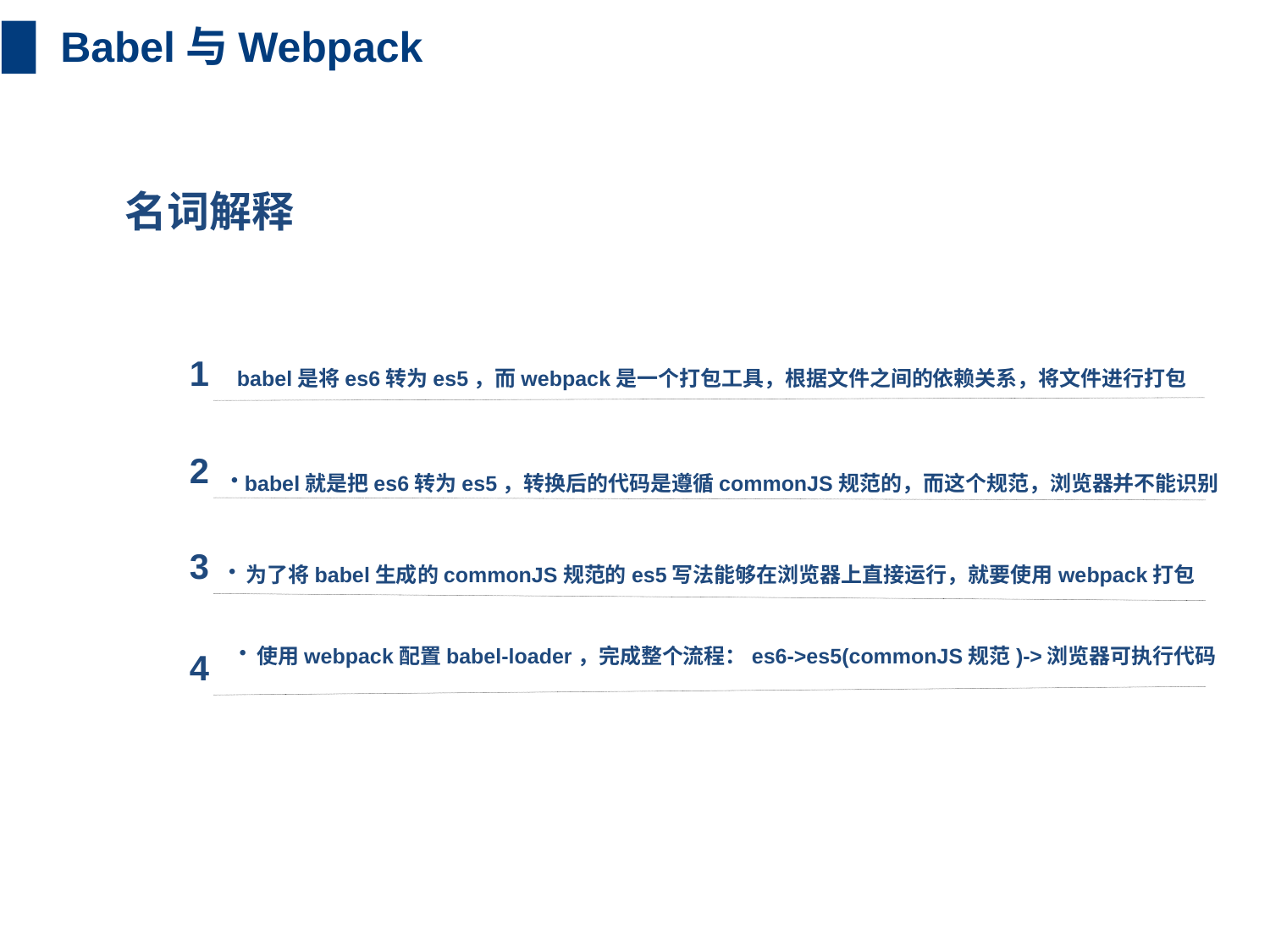

Babel与Webpack

名词解释
1
 babel是将es6转为es5，而webpack是一个打包工具，根据文件之间的依赖关系，将文件进行打包

2
 babel就是把es6转为es5，转换后的代码是遵循commonJS规范的，而这个规范，浏览器并不能识别

3
 为了将babel生成的commonJS规范的es5写法能够在浏览器上直接运行，就要使用webpack打包

 使用webpack配置babel-loader，完成整个流程：es6->es5(commonJS规范)->浏览器可执行代码
4